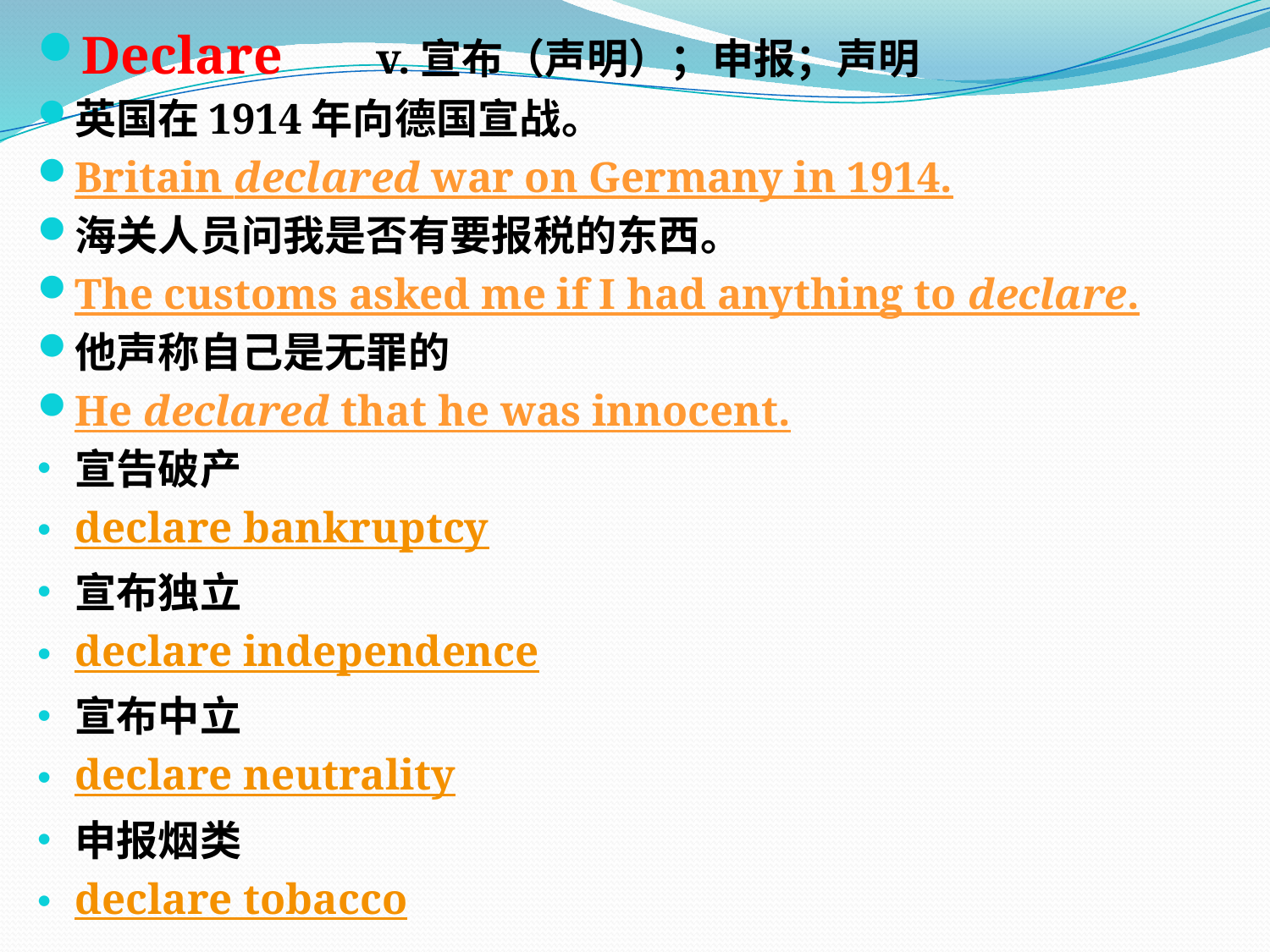

Declare  　 v.宣布（声明）；申报；声明
英国在1914年向德国宣战。
Britain declared war on Germany in 1914.
海关人员问我是否有要报税的东西。
The customs asked me if I had anything to declare.
他声称自己是无罪的
He declared that he was innocent.
宣告破产
declare bankruptcy
宣布独立
declare independence
宣布中立
declare neutrality
申报烟类
declare tobacco